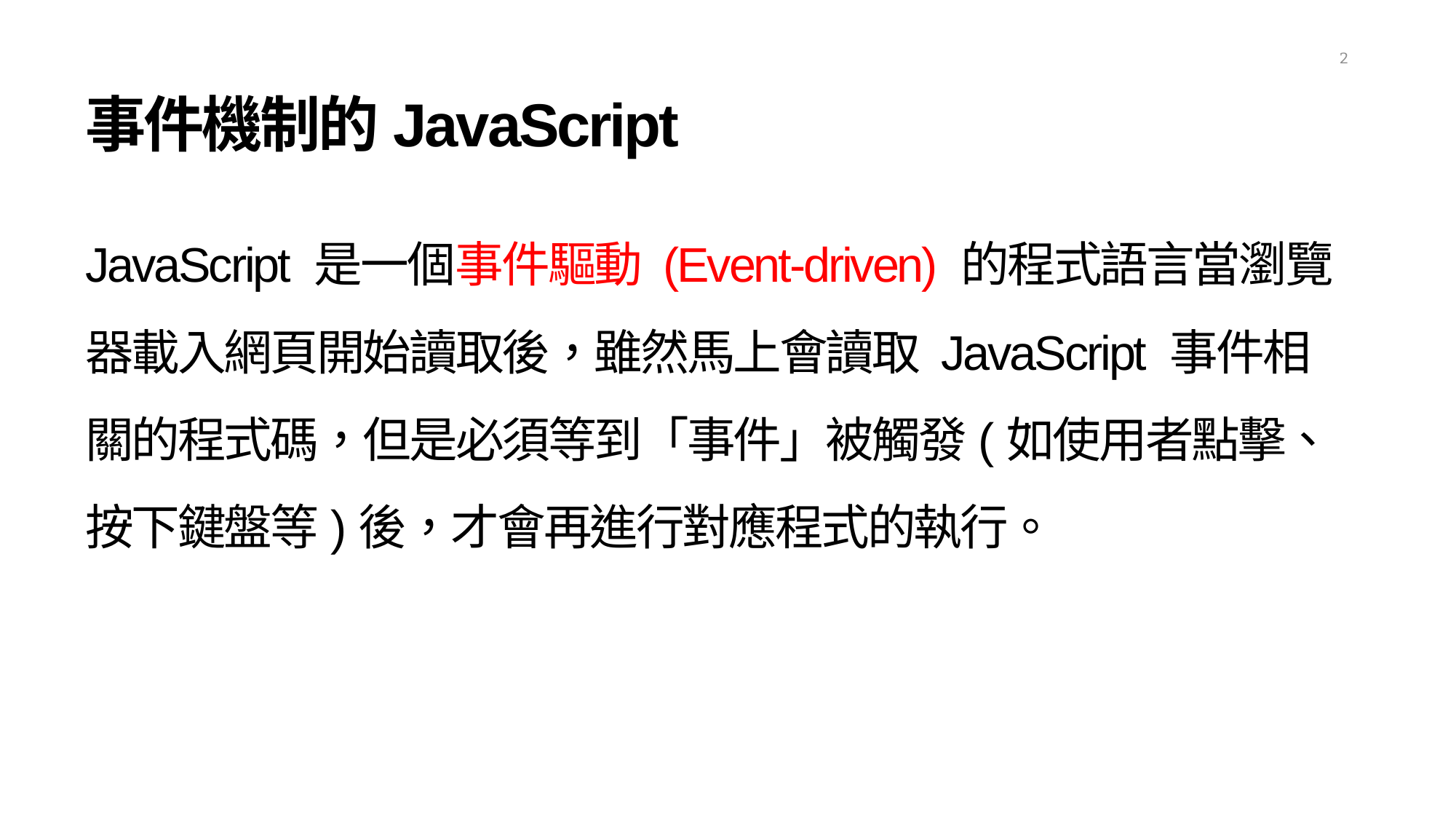

2
事件機制的JavaScript
JavaScript 是一個事件驅動 (Event-driven) 的程式語言當瀏覽器載入網頁開始讀取後，雖然馬上會讀取 JavaScript 事件相關的程式碼，但是必須等到「事件」被觸發(如使用者點擊、按下鍵盤等)後，才會再進行對應程式的執行。